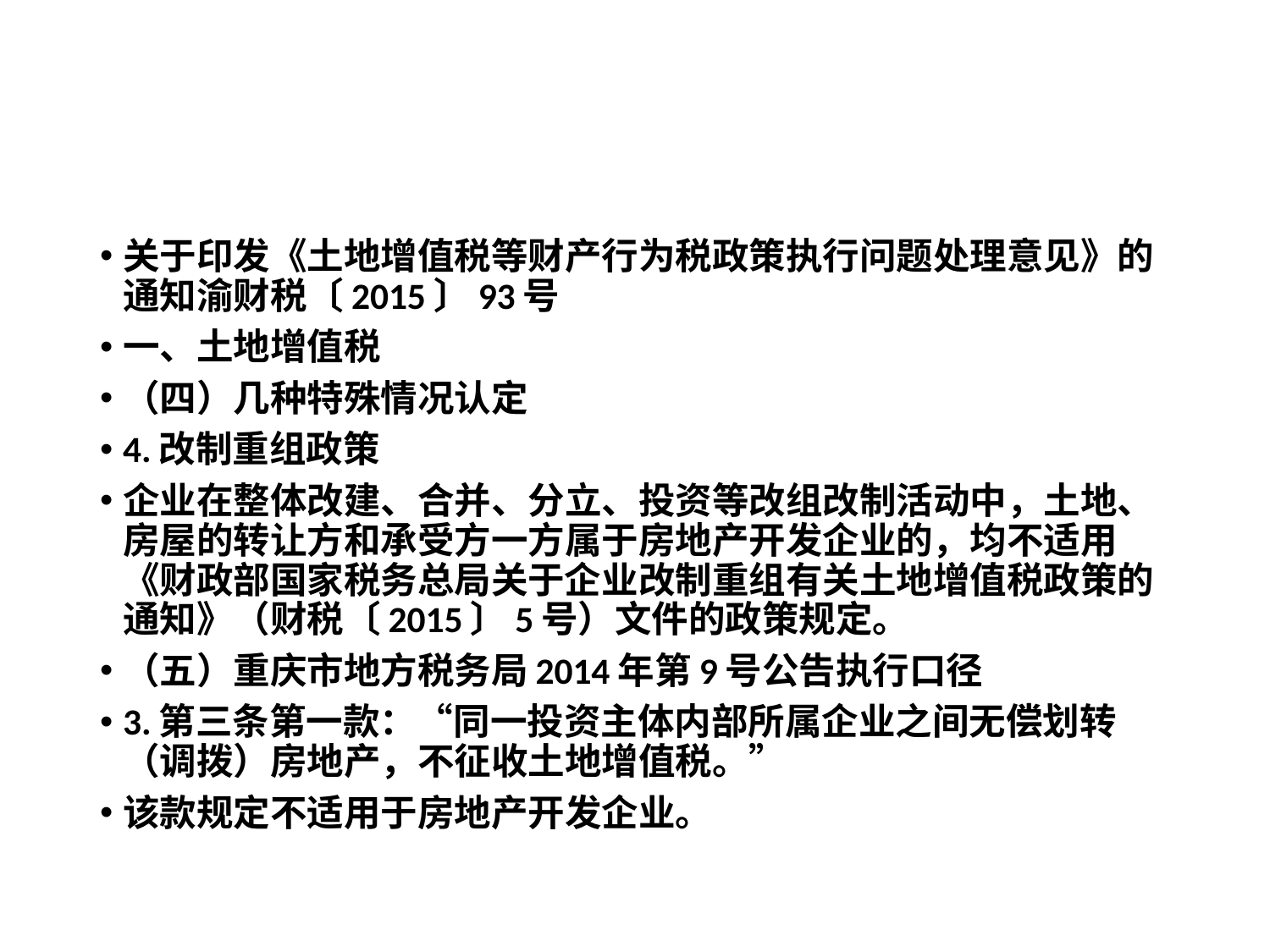

#
关于印发《土地增值税等财产行为税政策执行问题处理意见》的通知渝财税〔2015〕93号
一、土地增值税
（四）几种特殊情况认定
4.改制重组政策
企业在整体改建、合并、分立、投资等改组改制活动中，土地、房屋的转让方和承受方一方属于房地产开发企业的，均不适用《财政部国家税务总局关于企业改制重组有关土地增值税政策的通知》（财税〔2015〕5号）文件的政策规定。
（五）重庆市地方税务局2014年第9号公告执行口径
3.第三条第一款：“同一投资主体内部所属企业之间无偿划转（调拨）房地产，不征收土地增值税。”
该款规定不适用于房地产开发企业。